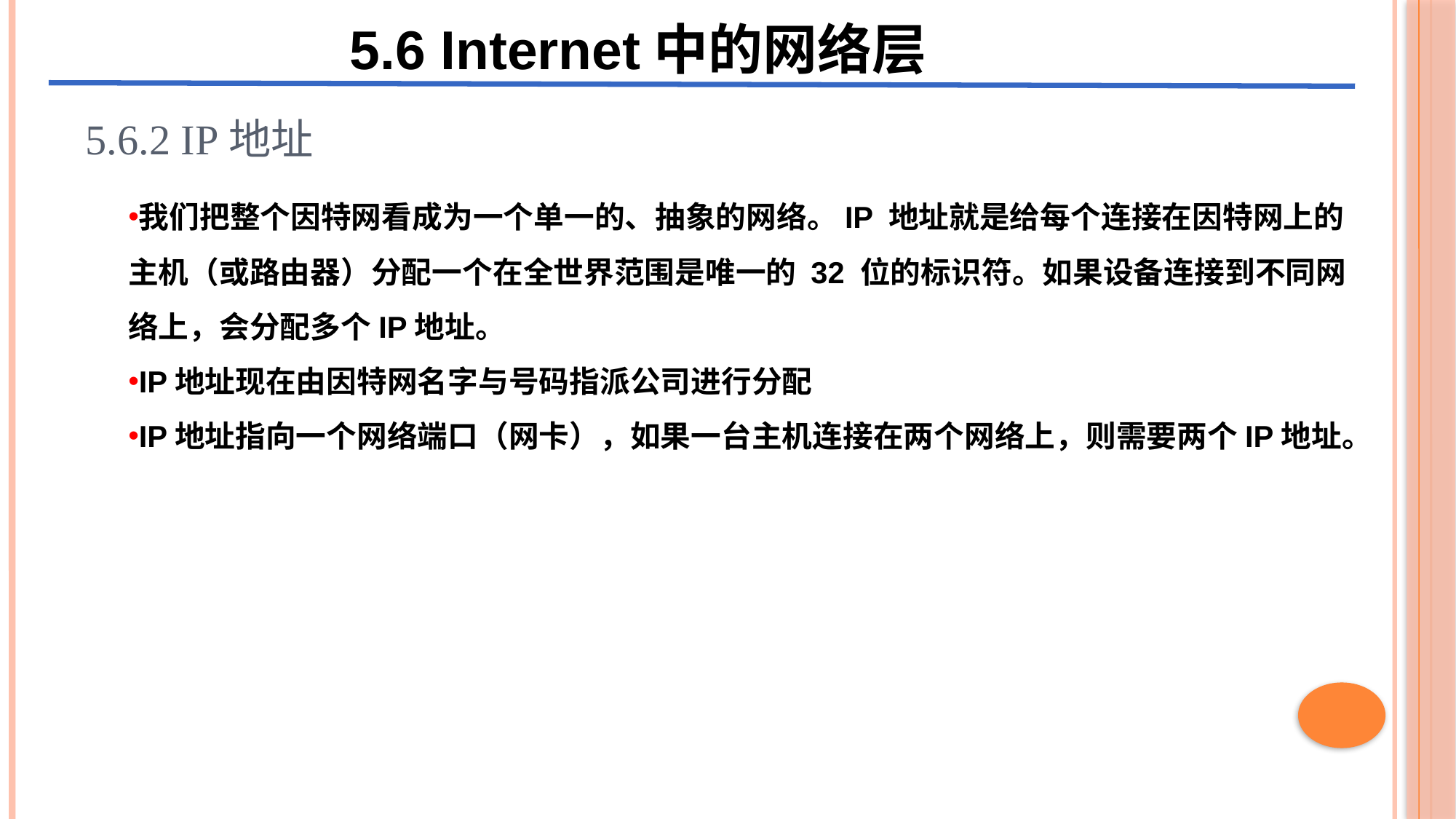

5.6 Internet中的网络层
# 5.6.2 IP地址
我们把整个因特网看成为一个单一的、抽象的网络。IP 地址就是给每个连接在因特网上的主机（或路由器）分配一个在全世界范围是唯一的 32 位的标识符。如果设备连接到不同网络上，会分配多个IP地址。
IP地址现在由因特网名字与号码指派公司进行分配
IP地址指向一个网络端口（网卡），如果一台主机连接在两个网络上，则需要两个IP地址。